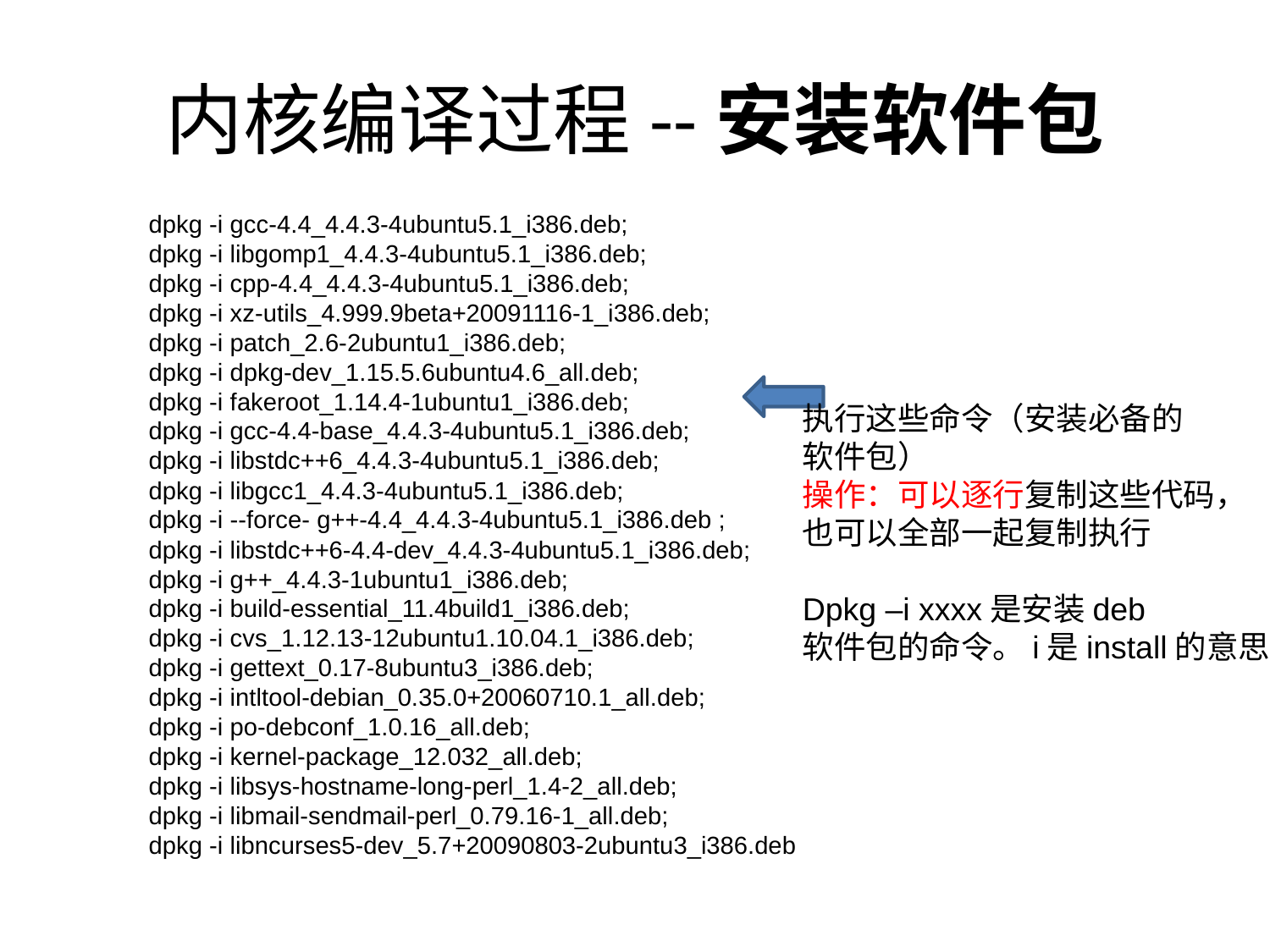

# 内核编译过程--安装软件包
dpkg -i gcc-4.4_4.4.3-4ubuntu5.1_i386.deb;
dpkg -i libgomp1_4.4.3-4ubuntu5.1_i386.deb;
dpkg -i cpp-4.4_4.4.3-4ubuntu5.1_i386.deb;
dpkg -i xz-utils_4.999.9beta+20091116-1_i386.deb;
dpkg -i patch_2.6-2ubuntu1_i386.deb;
dpkg -i dpkg-dev_1.15.5.6ubuntu4.6_all.deb;
dpkg -i fakeroot_1.14.4-1ubuntu1_i386.deb;
dpkg -i gcc-4.4-base_4.4.3-4ubuntu5.1_i386.deb;
dpkg -i libstdc++6_4.4.3-4ubuntu5.1_i386.deb;
dpkg -i libgcc1_4.4.3-4ubuntu5.1_i386.deb;
dpkg -i --force- g++-4.4_4.4.3-4ubuntu5.1_i386.deb ;
dpkg -i libstdc++6-4.4-dev_4.4.3-4ubuntu5.1_i386.deb;
dpkg -i g++_4.4.3-1ubuntu1_i386.deb;
dpkg -i build-essential_11.4build1_i386.deb;
dpkg -i cvs_1.12.13-12ubuntu1.10.04.1_i386.deb;
dpkg -i gettext_0.17-8ubuntu3_i386.deb;
dpkg -i intltool-debian_0.35.0+20060710.1_all.deb;
dpkg -i po-debconf_1.0.16_all.deb;
dpkg -i kernel-package_12.032_all.deb;
dpkg -i libsys-hostname-long-perl_1.4-2_all.deb;
dpkg -i libmail-sendmail-perl_0.79.16-1_all.deb;
dpkg -i libncurses5-dev_5.7+20090803-2ubuntu3_i386.deb

执行这些命令（安装必备的
软件包）
操作：可以逐行复制这些代码，
也可以全部一起复制执行

Dpkg –i xxxx是安装deb
软件包的命令。i是install的意思